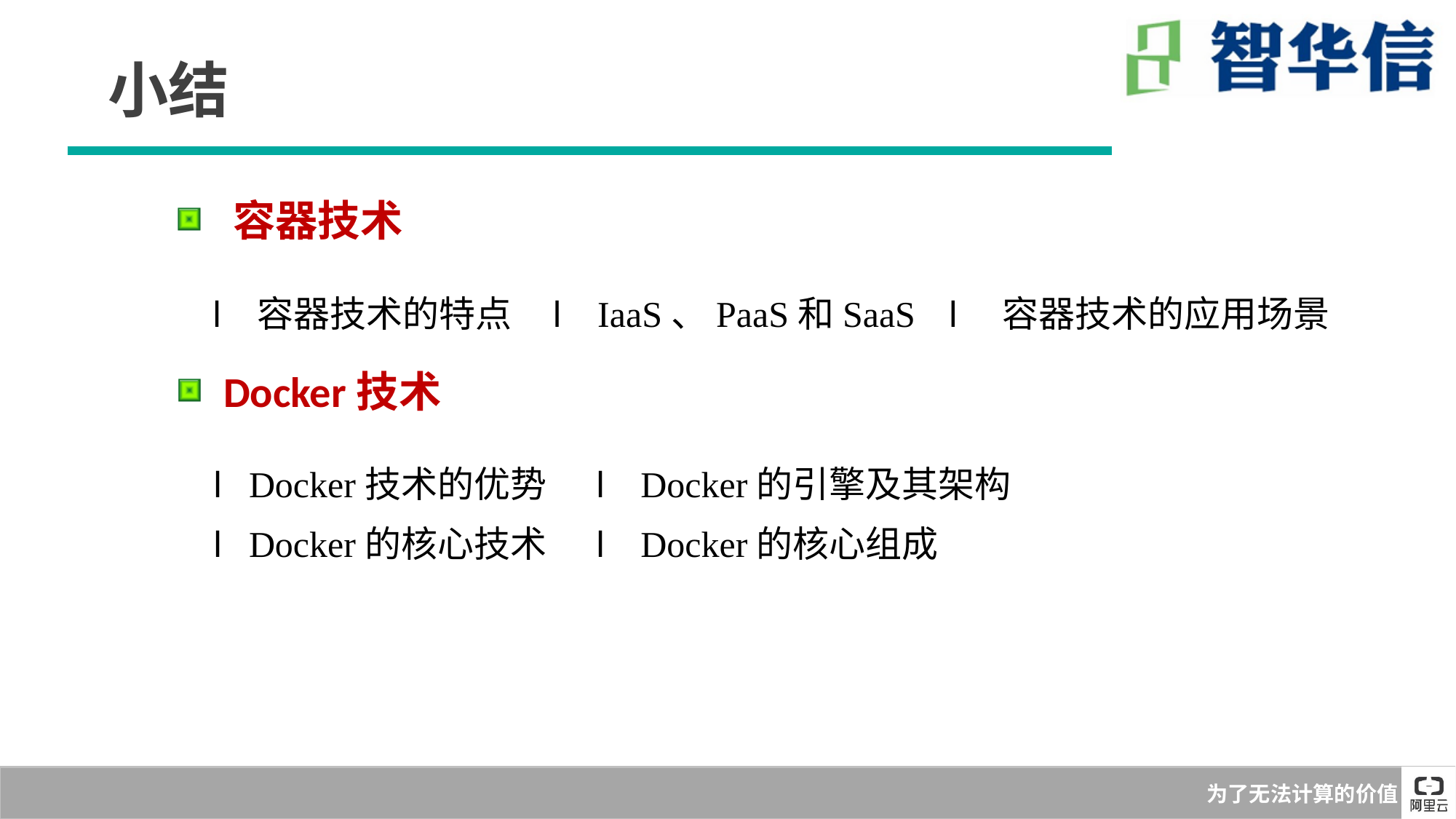

小结
  容器技术
l   容器技术的特点    l    IaaS、PaaS和SaaS    l    容器技术的应用场景

  Docker技术
l   Docker技术的优势     l    Docker的引擎及其架构
l   Docker的核心技术     l    Docker的核心组成